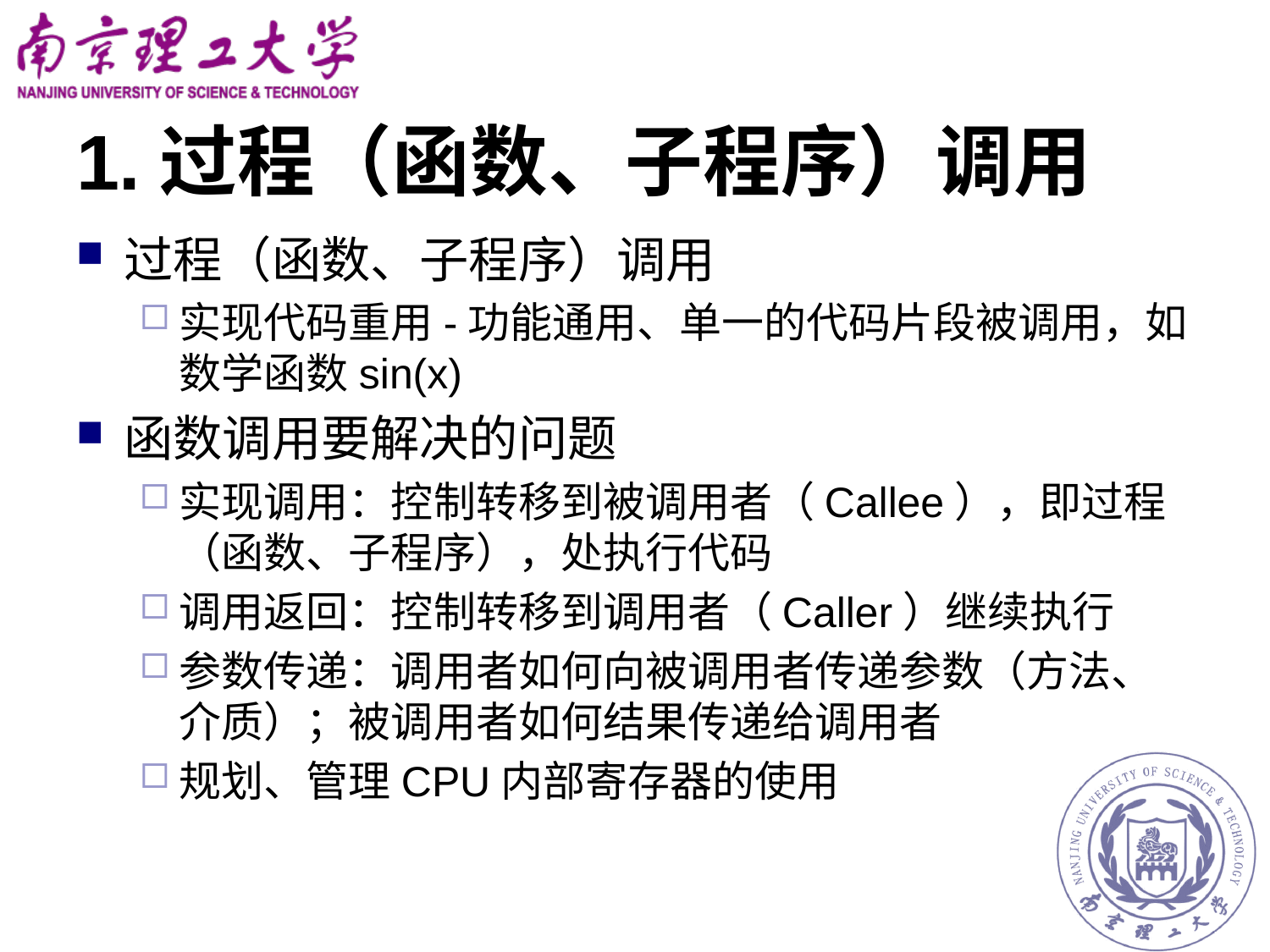

# 1.过程（函数、子程序）调用
过程（函数、子程序）调用
实现代码重用-功能通用、单一的代码片段被调用，如数学函数sin(x)
函数调用要解决的问题
实现调用：控制转移到被调用者（Callee），即过程（函数、子程序），处执行代码
调用返回：控制转移到调用者（Caller）继续执行
参数传递：调用者如何向被调用者传递参数（方法、介质）；被调用者如何结果传递给调用者
规划、管理CPU内部寄存器的使用